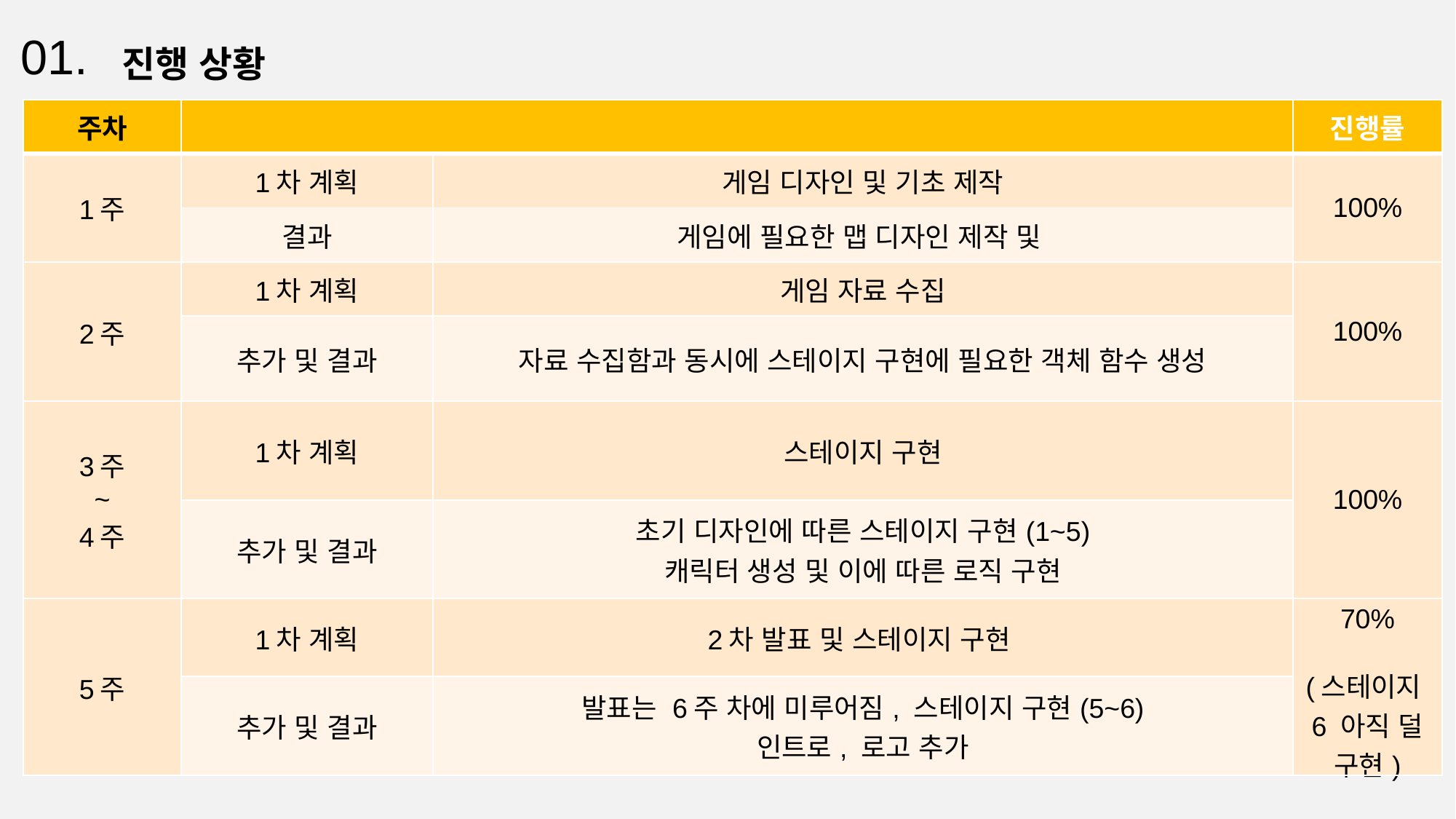

01.
 진행 상황
| 주차 |  |  | 진행률 |
| --- | --- | --- | --- |
| 1주 | 1차 계획 | 게임 디자인 및 기초 제작 | 100% |
|  | 결과 | 게임에 필요한 맵 디자인 제작 및 |  |
| 2주 | 1차 계획 | 게임 자료 수집 | 100% |
|  | 추가 및 결과 | 자료 수집함과 동시에 스테이지 구현에 필요한 객체 함수 생성 |  |
| 3주 ~ 4주 | 1차 계획 | 스테이지 구현 | 100% |
|  | 추가 및 결과 | 초기 디자인에 따른 스테이지 구현(1~5) 캐릭터 생성 및 이에 따른 로직 구현 |  |
| 5주 | 1차 계획 | 2차 발표 및 스테이지 구현 | 70% (스테이지6 아직 덜 구현) |
|  | 추가 및 결과 | 발표는 6주 차에 미루어짐, 스테이지 구현(5~6) 인트로, 로고 추가 |  |